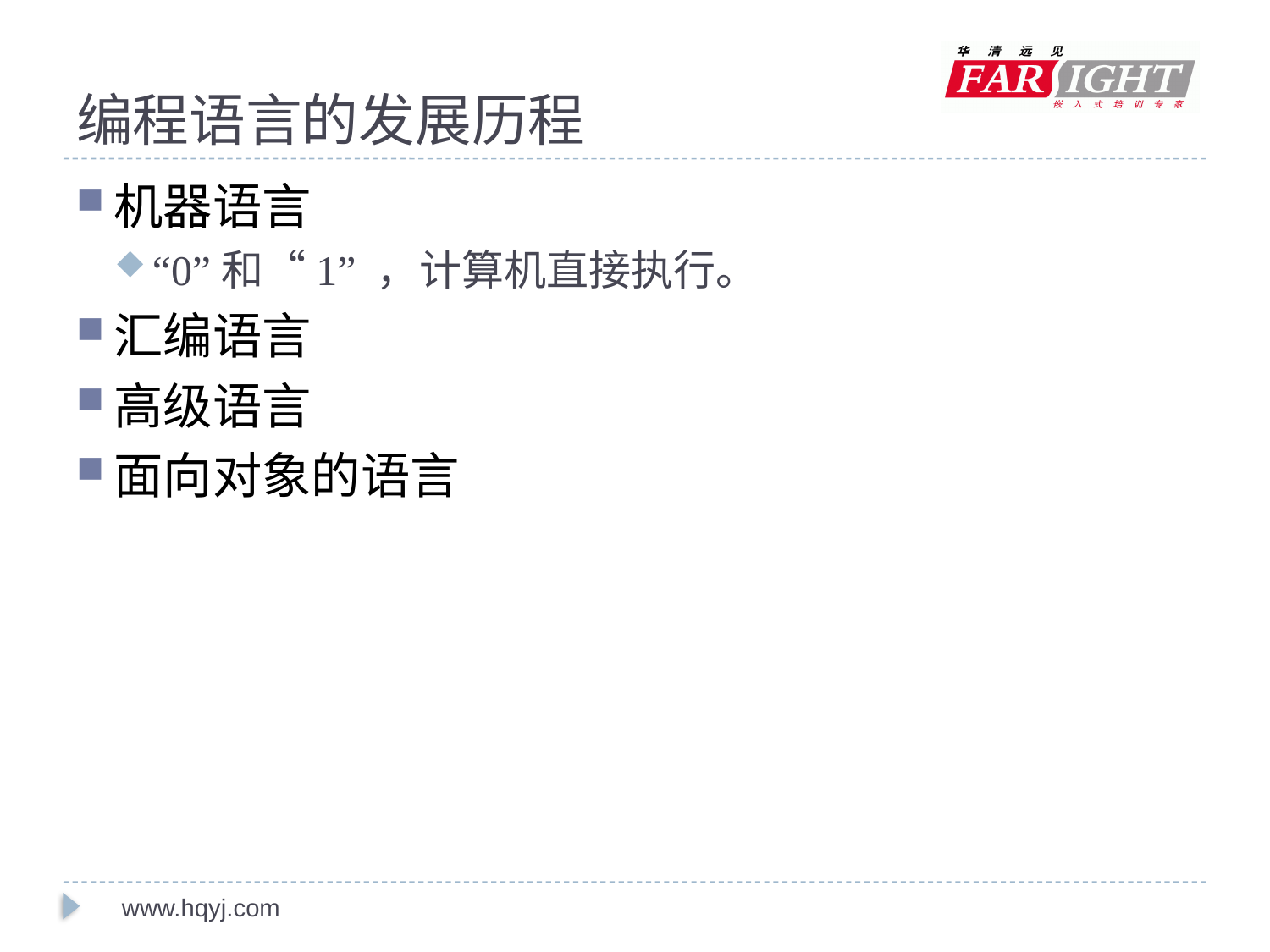

# 编程语言的发展历程
机器语言
“0”和“1” ，计算机直接执行。
汇编语言
高级语言
面向对象的语言

www.hqyj.com
5